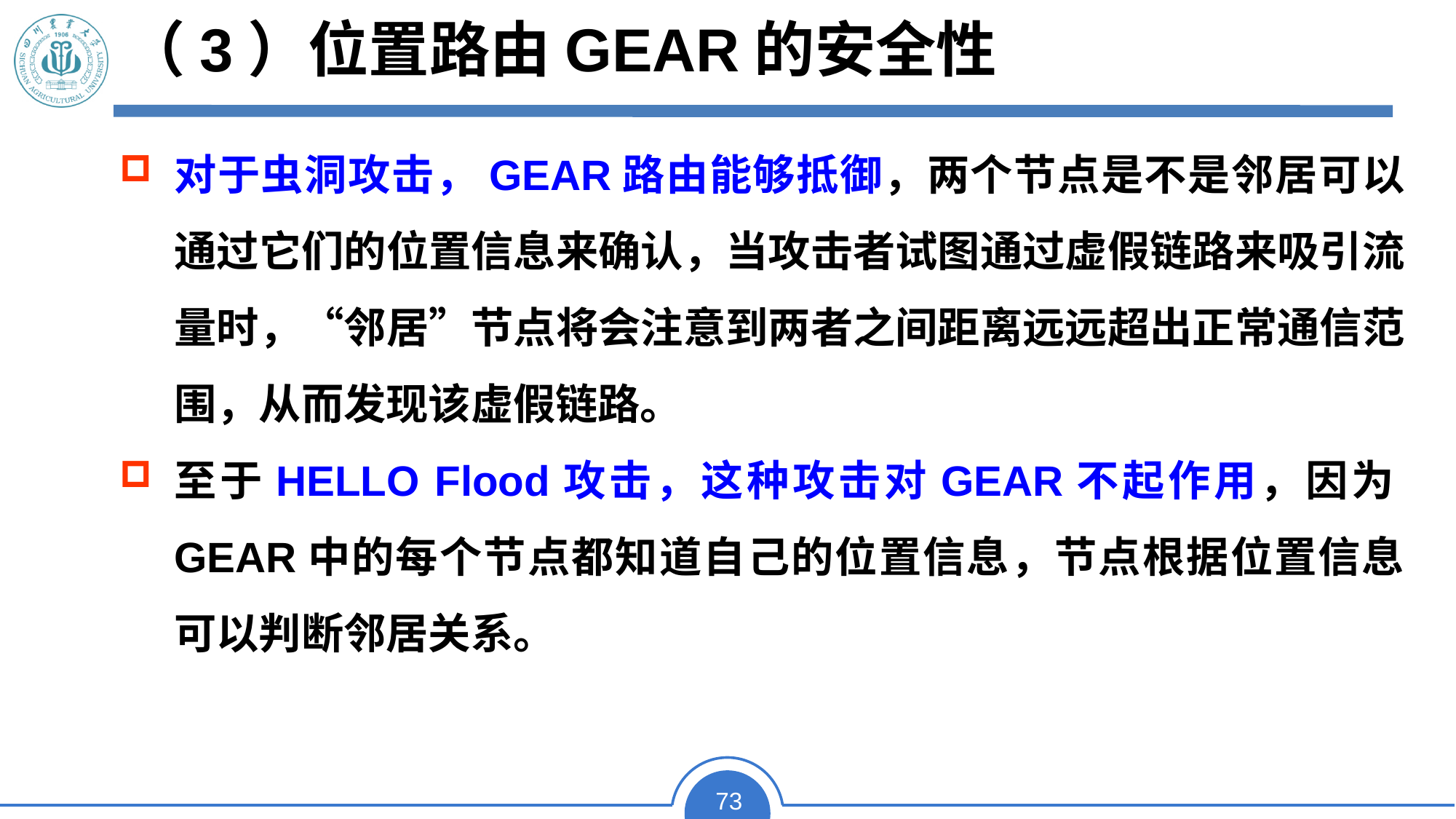

# （3）位置路由GEAR的安全性
对于虫洞攻击，GEAR路由能够抵御，两个节点是不是邻居可以通过它们的位置信息来确认，当攻击者试图通过虚假链路来吸引流量时，“邻居”节点将会注意到两者之间距离远远超出正常通信范围，从而发现该虚假链路。
至于HELLO Flood攻击，这种攻击对GEAR不起作用，因为GEAR中的每个节点都知道自己的位置信息，节点根据位置信息可以判断邻居关系。